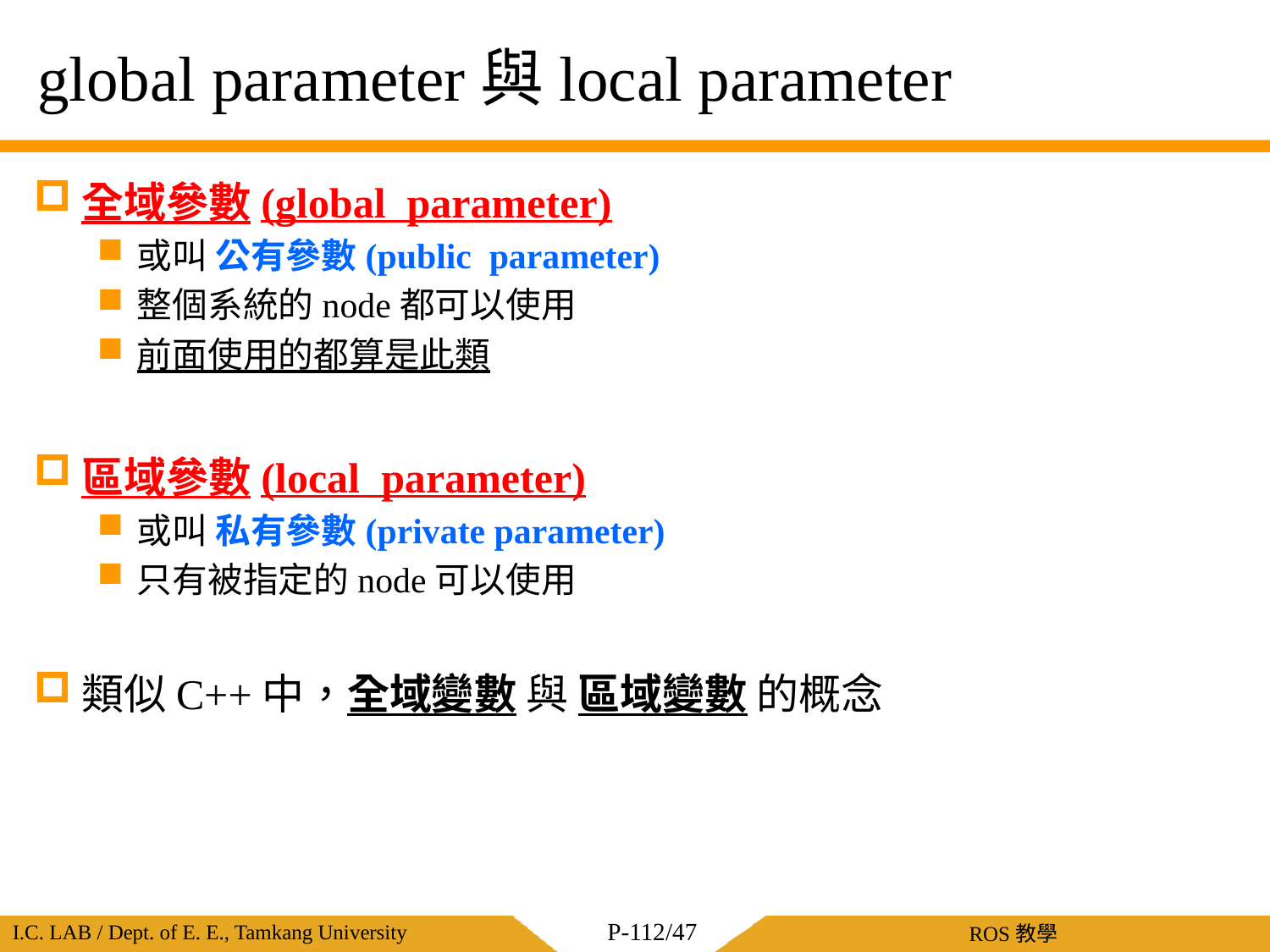

# global parameter與local parameter
全域參數(global  parameter)
或叫 公有參數(public  parameter)
整個系統的node都可以使用
前面使用的都算是此類

區域參數(local  parameter)
或叫 私有參數(private parameter)
只有被指定的node可以使用

類似C++中，全域變數 與 區域變數 的概念